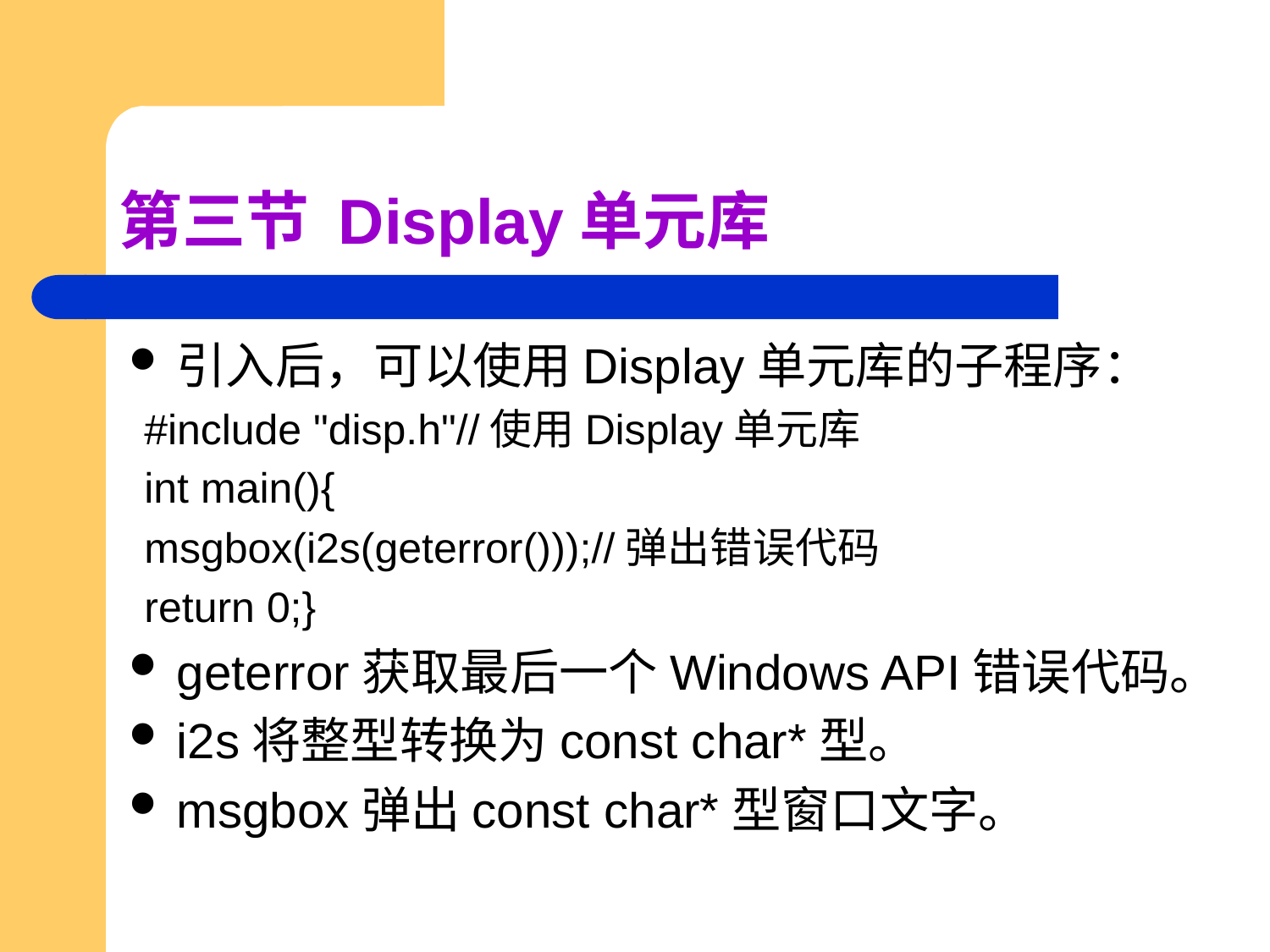

# 第三节 Display单元库
引入后，可以使用Display单元库的子程序：
#include "disp.h"//使用Display单元库
int main(){
msgbox(i2s(geterror()));//弹出错误代码
return 0;}
geterror获取最后一个Windows API错误代码。
i2s将整型转换为const char*型。
msgbox弹出const char*型窗口文字。